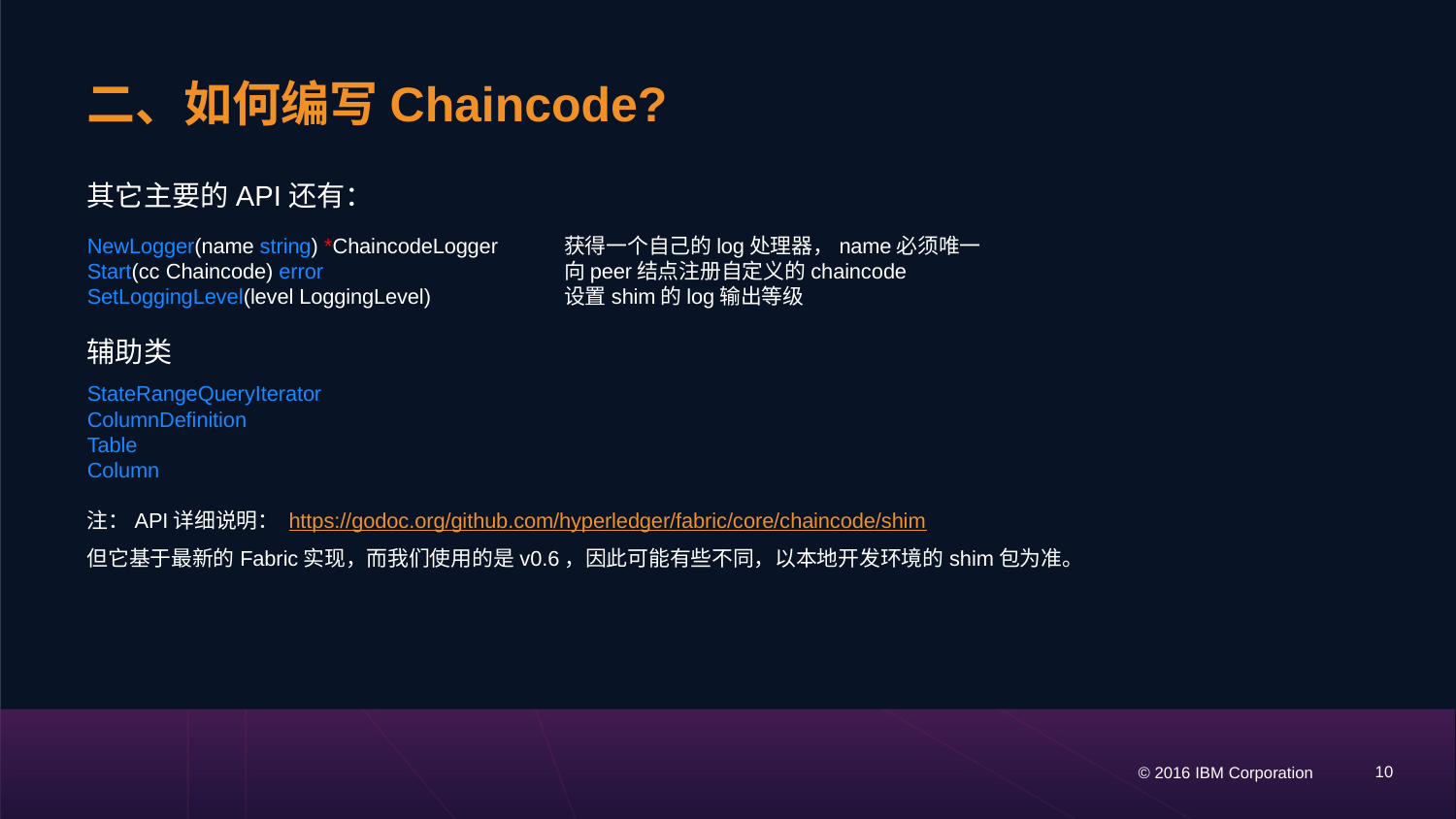

# 二、如何编写Chaincode?
其它主要的API还有：
NewLogger(name string) *ChaincodeLogger	      获得一个自己的log处理器，name必须唯一
Start(cc Chaincode) error  		      向peer结点注册自定义的chaincode
SetLoggingLevel(level LoggingLevel) 	      设置shim的log输出等级

辅助类
StateRangeQueryIterator
ColumnDefinition
Table
Column

注：API详细说明： https://godoc.org/github.com/hyperledger/fabric/core/chaincode/shim
但它基于最新的Fabric实现，而我们使用的是v0.6，因此可能有些不同，以本地开发环境的shim包为准。